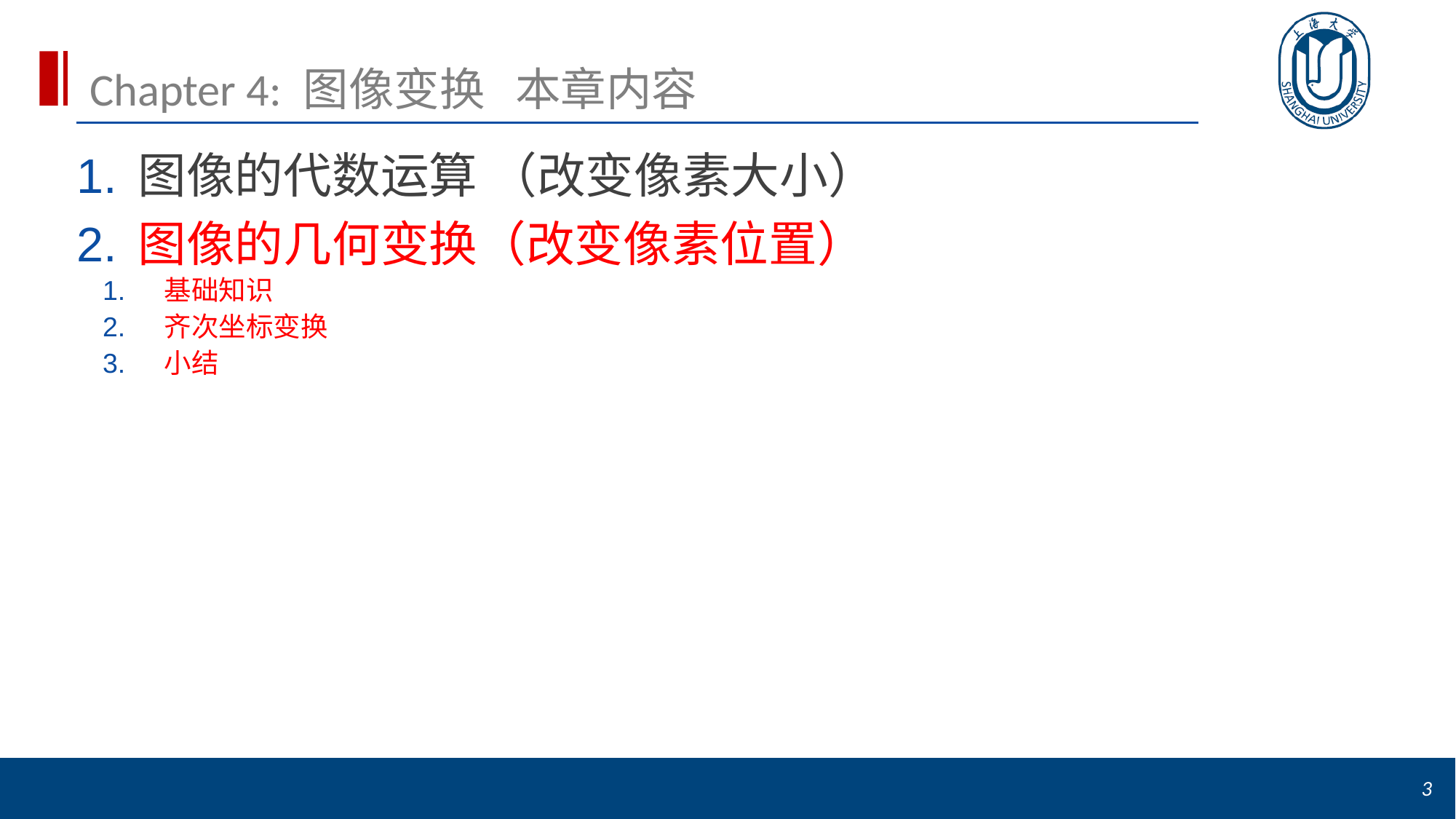

# Chapter 4: 图像变换   本章内容
图像的代数运算 （改变像素大小）
图像的几何变换（改变像素位置）
基础知识
齐次坐标变换
小结
3